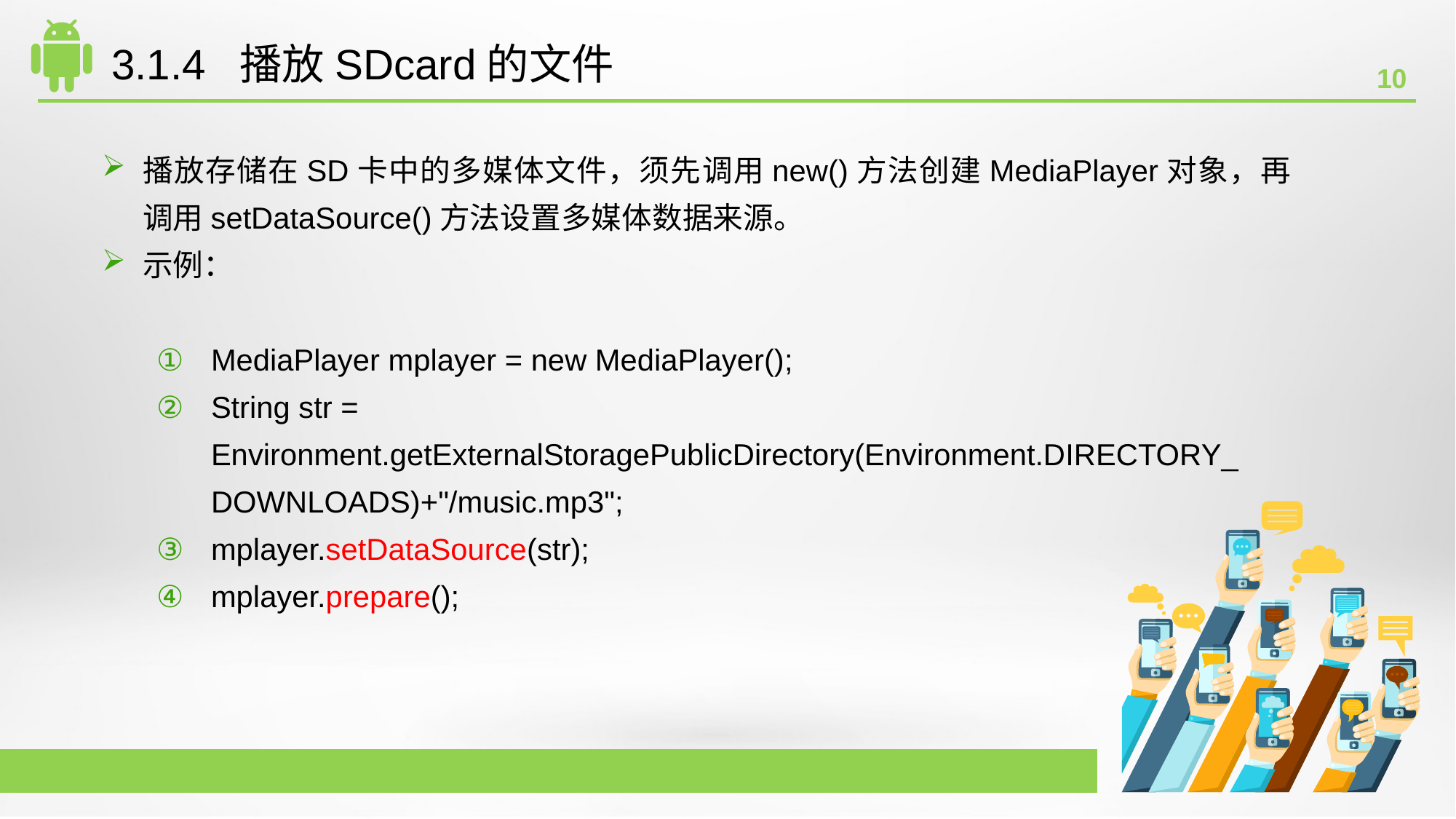

# 3.1.4  播放SDcard的文件
播放存储在SD卡中的多媒体文件，须先调用new()方法创建MediaPlayer对象，再调用setDataSource()方法设置多媒体数据来源。
示例：

MediaPlayer mplayer = new MediaPlayer();
String str = Environment.getExternalStoragePublicDirectory(Environment.DIRECTORY_ DOWNLOADS)+"/music.mp3";
mplayer.setDataSource(str);
mplayer.prepare();